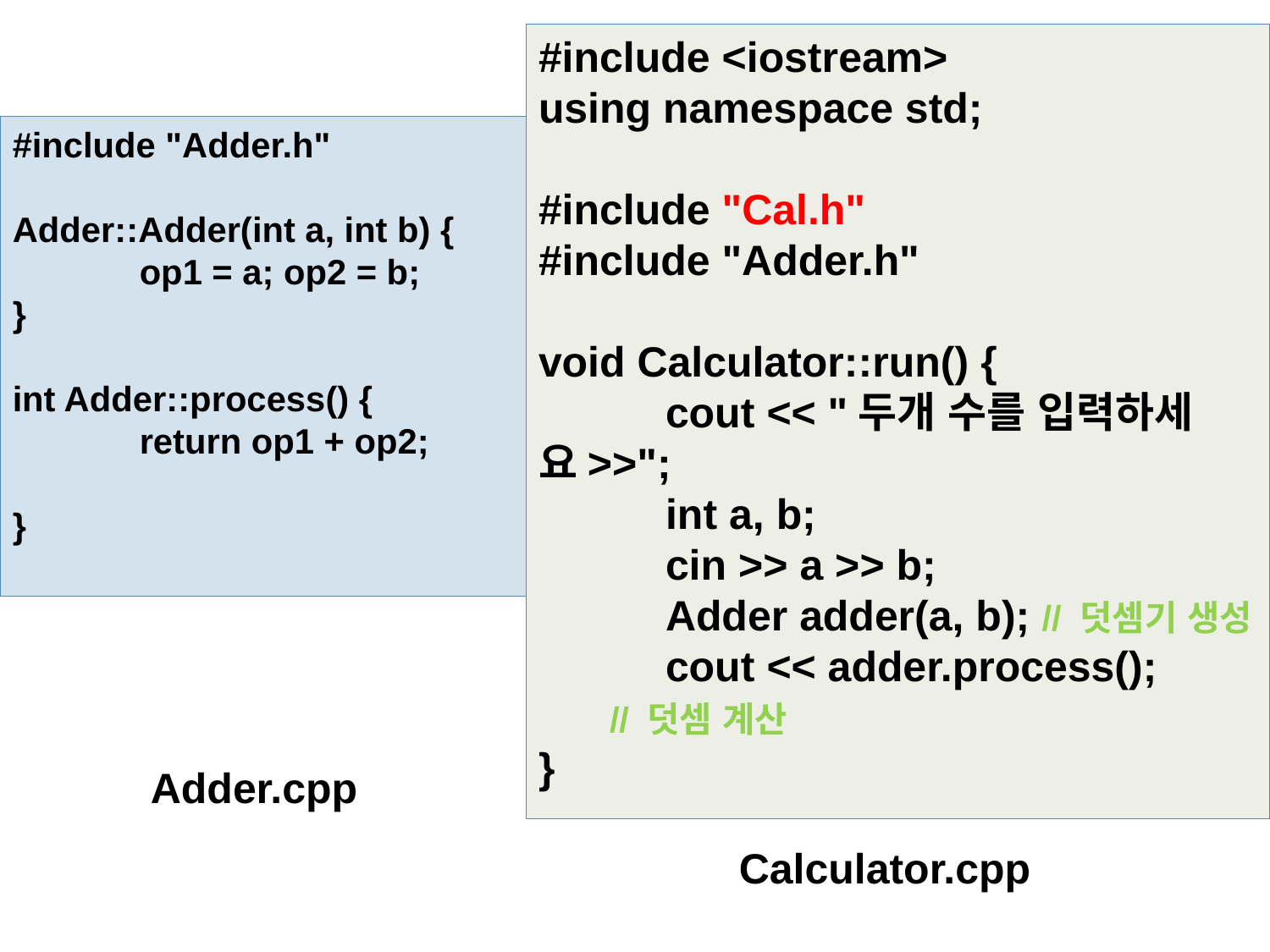

#include <iostream>
using namespace std;

#include "Cal.h"
#include "Adder.h"

void Calculator::run() {
	cout << "두개 수를 입력하세요>>";
	int a, b;
	cin >> a >> b;
	Adder adder(a, b); // 덧셈기 생성
	cout << adder.process();
      // 덧셈 계산
}
#include "Adder.h"

Adder::Adder(int a, int b) {
	op1 = a; op2 = b;
}

int Adder::process() {
	return op1 + op2;

}
Adder.cpp
Calculator.cpp
43